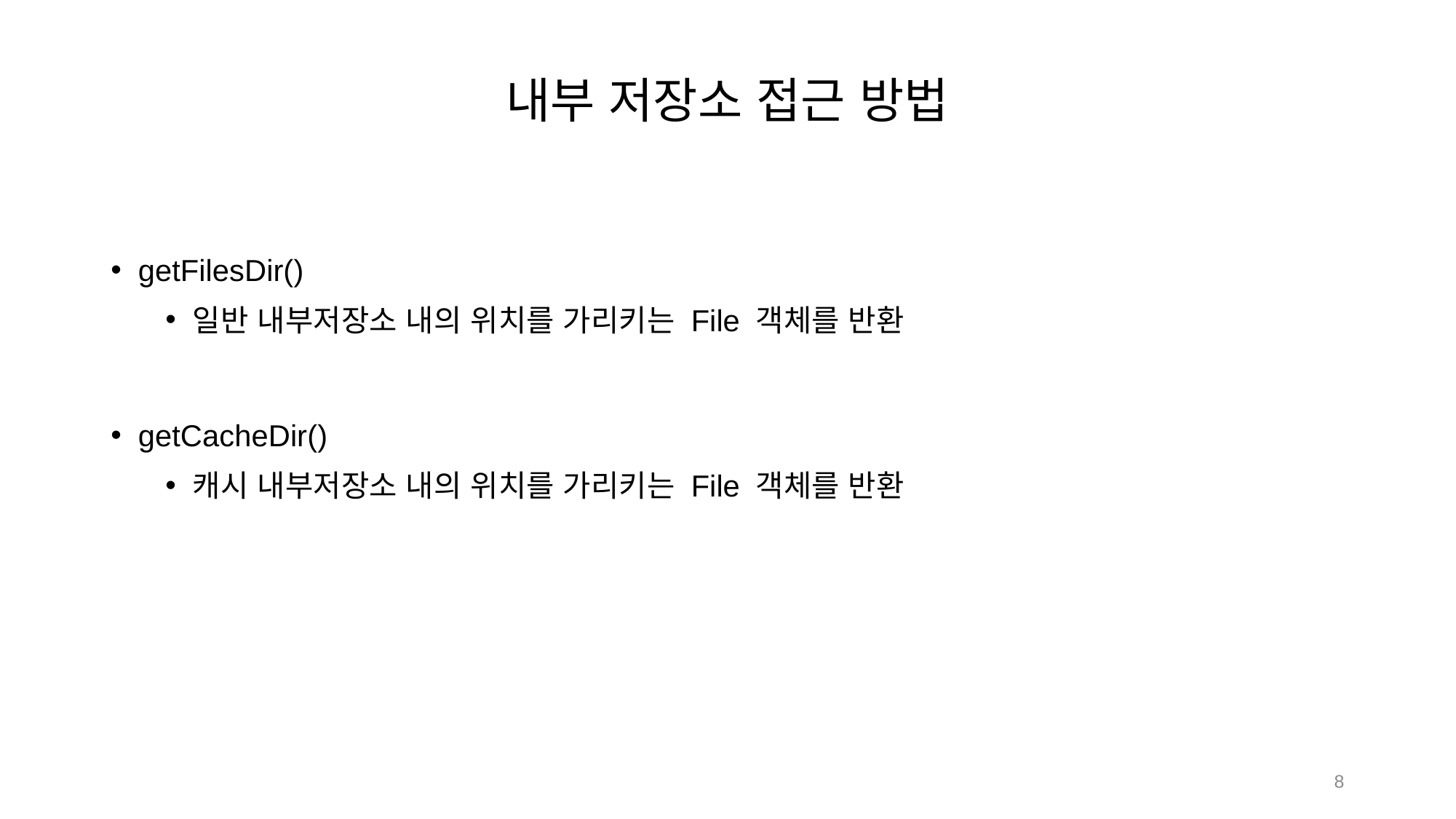

# 내부 저장소 접근 방법

getFilesDir()
일반 내부저장소 내의 위치를 가리키는 File 객체를 반환

getCacheDir()
캐시 내부저장소 내의 위치를 가리키는 File 객체를 반환
8